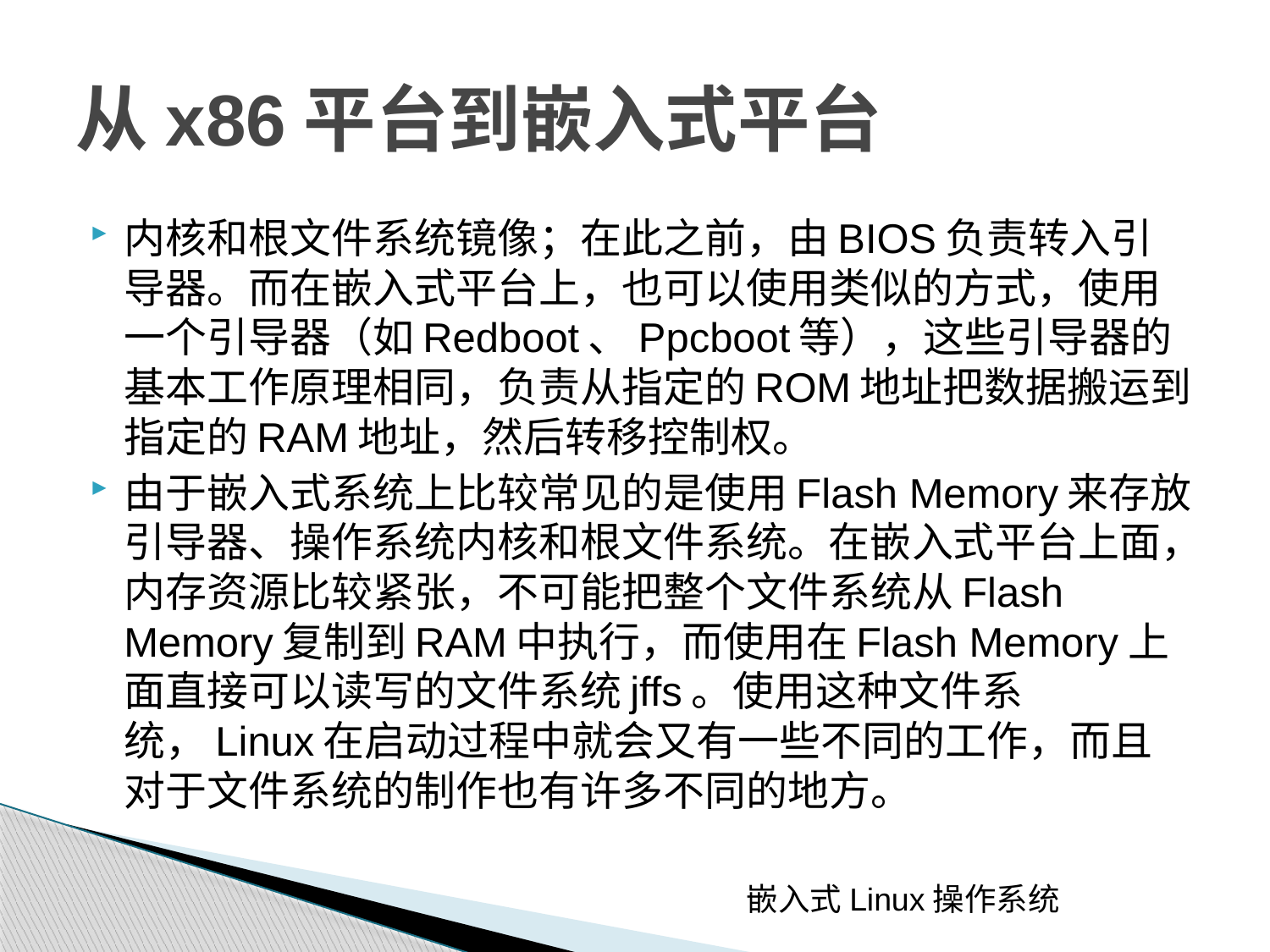

# 从x86平台到嵌入式平台
内核和根文件系统镜像；在此之前，由BIOS负责转入引导器。而在嵌入式平台上，也可以使用类似的方式，使用一个引导器（如Redboot、Ppcboot等），这些引导器的基本工作原理相同，负责从指定的ROM地址把数据搬运到指定的RAM地址，然后转移控制权。
由于嵌入式系统上比较常见的是使用Flash Memory来存放引导器、操作系统内核和根文件系统。在嵌入式平台上面，内存资源比较紧张，不可能把整个文件系统从Flash Memory复制到RAM中执行，而使用在Flash Memory上面直接可以读写的文件系统jffs。使用这种文件系统，Linux在启动过程中就会又有一些不同的工作，而且对于文件系统的制作也有许多不同的地方。

嵌入式Linux操作系统